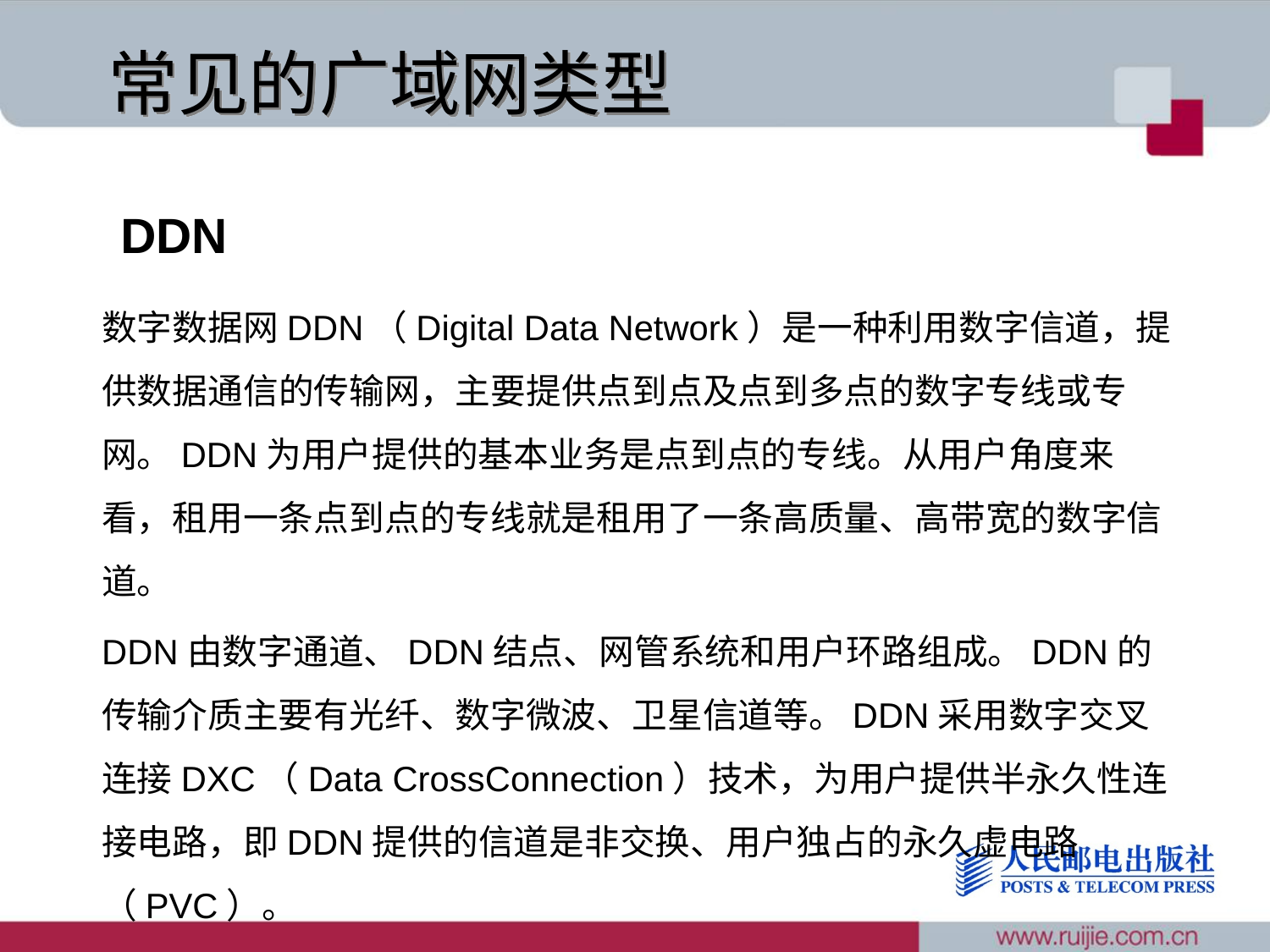

常见的广域网类型
DDN
数字数据网DDN（Digital Data Network）是一种利用数字信道，提供数据通信的传输网，主要提供点到点及点到多点的数字专线或专网。DDN为用户提供的基本业务是点到点的专线。从用户角度来看，租用一条点到点的专线就是租用了一条高质量、高带宽的数字信道。
DDN由数字通道、DDN结点、网管系统和用户环路组成。DDN的传输介质主要有光纤、数字微波、卫星信道等。DDN采用数字交叉连接DXC（Data CrossConnection）技术，为用户提供半永久性连接电路，即DDN提供的信道是非交换、用户独占的永久虚电路（PVC）。